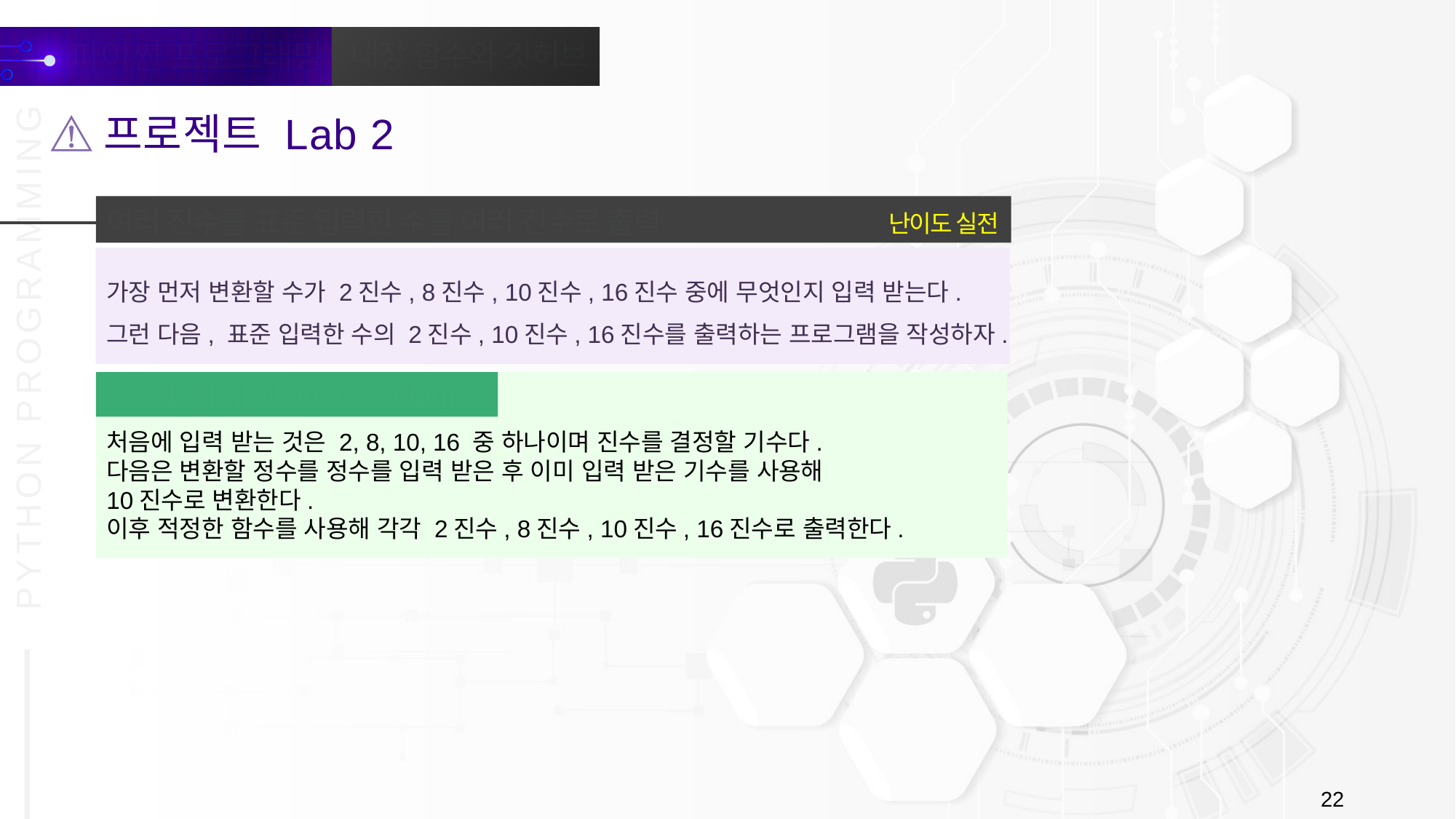

프로젝트 Lab 2

난이도 실전
여러 진수를 표준 입력한 수를 여러 진수로 출력
가장 먼저 변환할 수가 2진수, 8진수, 10진수, 16진수 중에 무엇인지 입력 받는다.
그런 다음, 표준 입력한 수의 2진수, 10진수, 16진수를 출력하는 프로그램을 작성하자.

문제 이해 (Understanding)
처음에 입력 받는 것은 2, 8, 10, 16 중 하나이며 진수를 결정할 기수다.
다음은 변환할 정수를 정수를 입력 받은 후 이미 입력 받은 기수를 사용해
10진수로 변환한다.
이후 적정한 함수를 사용해 각각 2진수, 8진수, 10진수, 16진수로 출력한다.
22